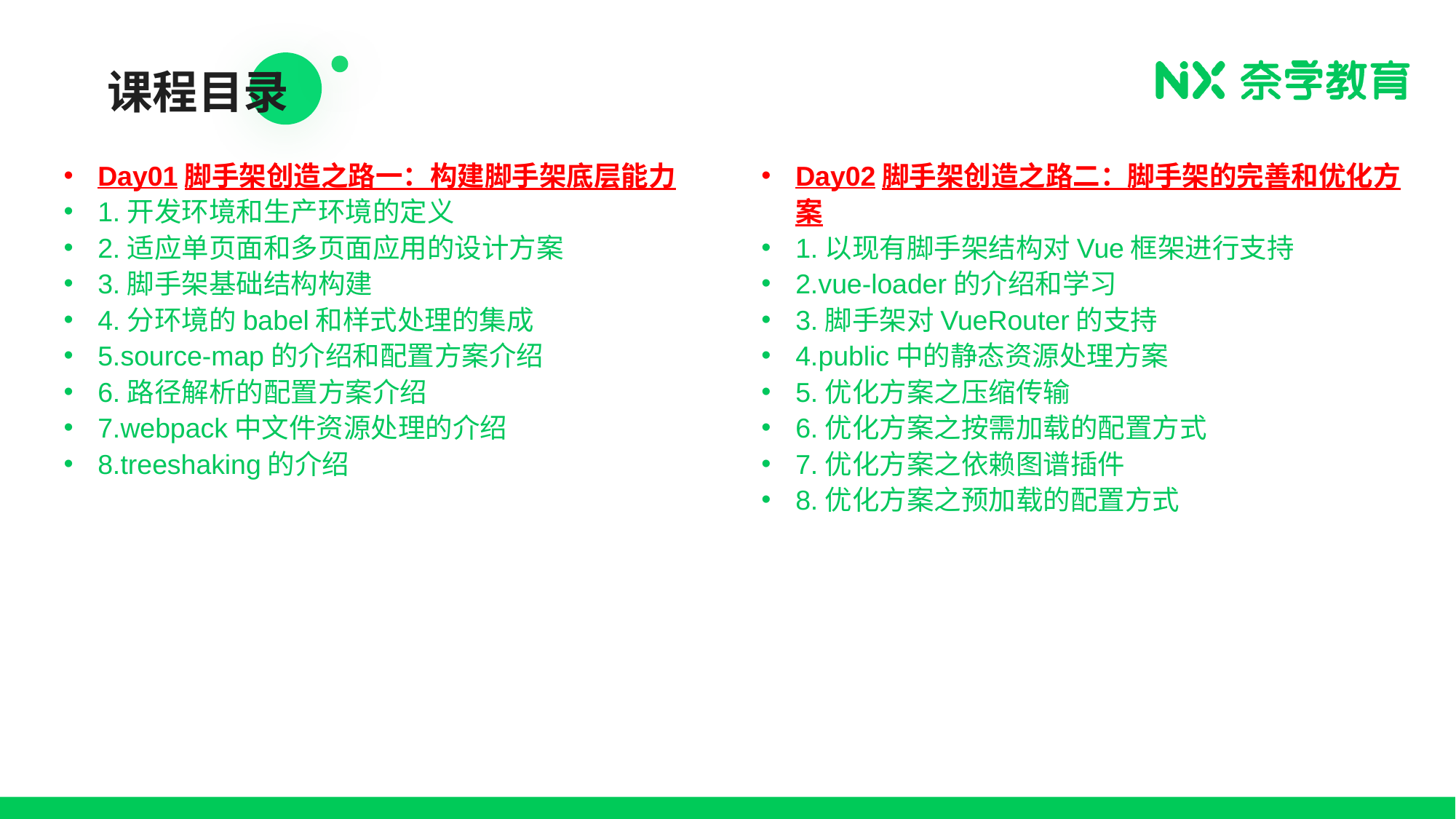

课程目录
Day01脚手架创造之路一：构建脚手架底层能力
1.开发环境和生产环境的定义
2.适应单页面和多页面应用的设计方案
3.脚手架基础结构构建
4.分环境的babel和样式处理的集成
5.source-map的介绍和配置方案介绍
6.路径解析的配置方案介绍
7.webpack中文件资源处理的介绍
8.treeshaking的介绍
Day02脚手架创造之路二：脚手架的完善和优化方案
1.以现有脚手架结构对Vue框架进行支持
2.vue-loader的介绍和学习
3.脚手架对VueRouter的支持
4.public中的静态资源处理方案
5.优化方案之压缩传输
6.优化方案之按需加载的配置方式
7.优化方案之依赖图谱插件
8.优化方案之预加载的配置方式